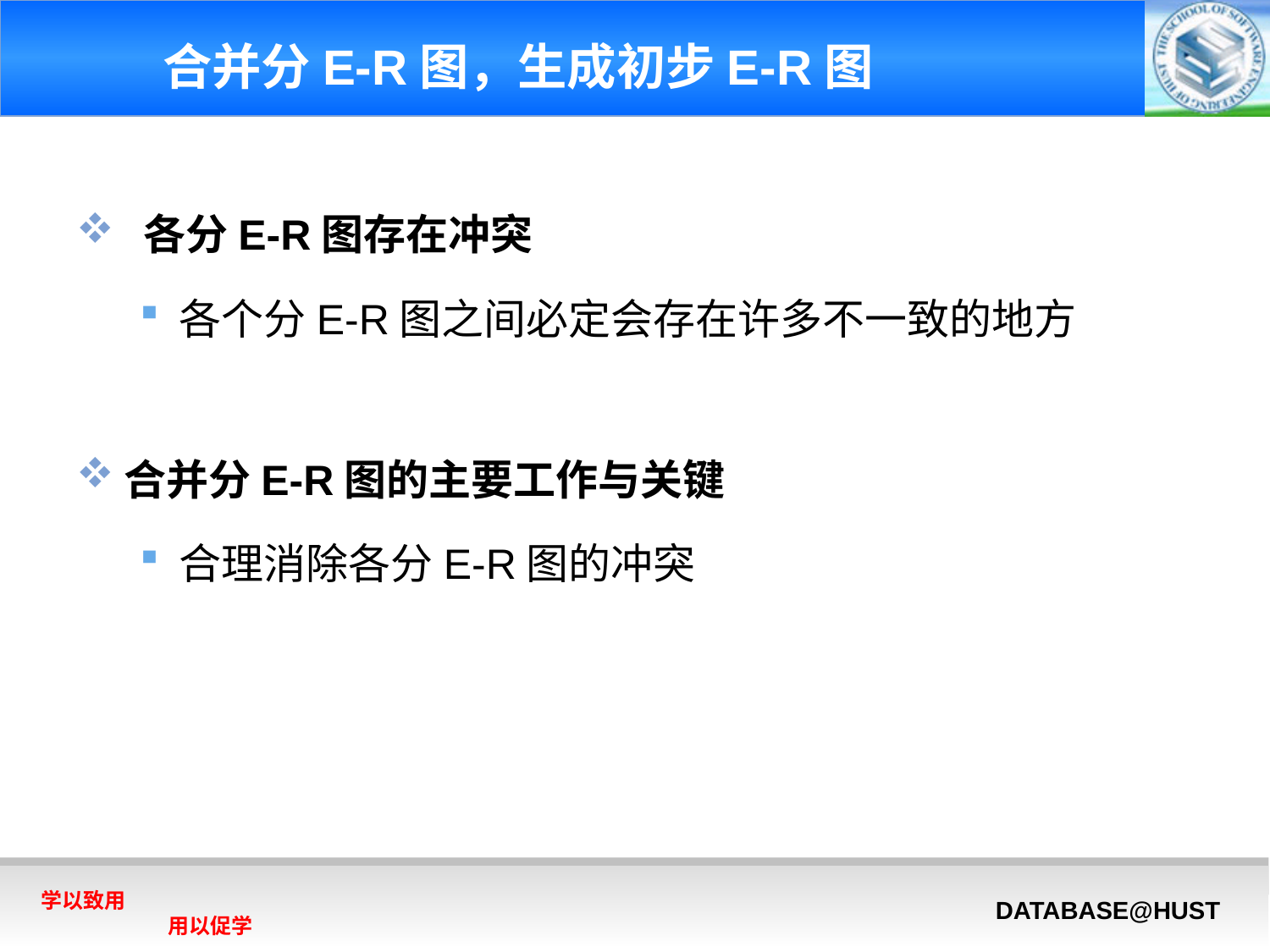

# 合并分E-R图，生成初步E-R图
 各分E-R图存在冲突
各个分E-R图之间必定会存在许多不一致的地方

合并分E-R图的主要工作与关键
合理消除各分E-R图的冲突